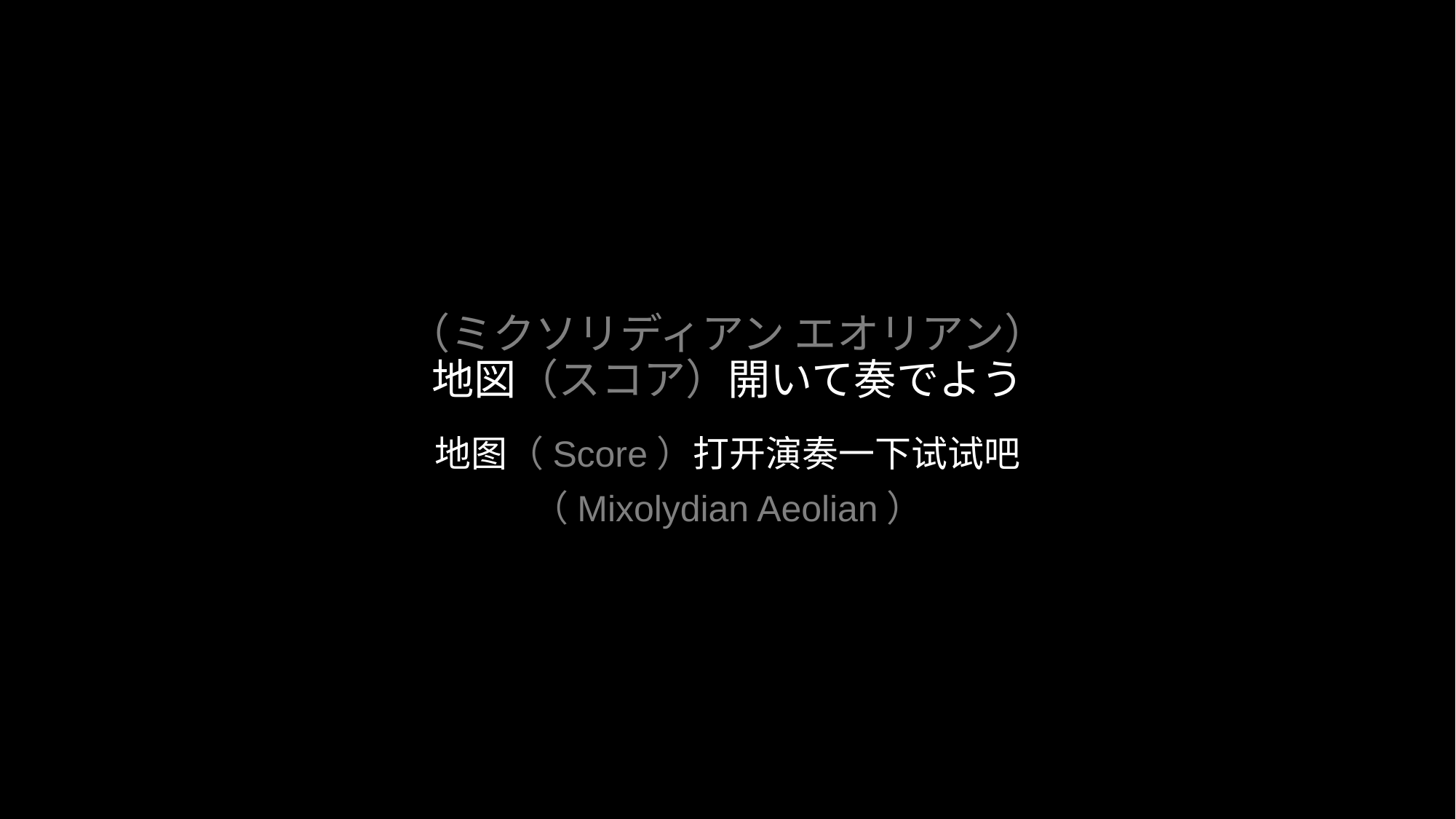

# （ミクソリディアン エオリアン） 地図（スコア）開いて奏でよう
地图（Score）打开演奏一下试试吧
（Mixolydian Aeolian）